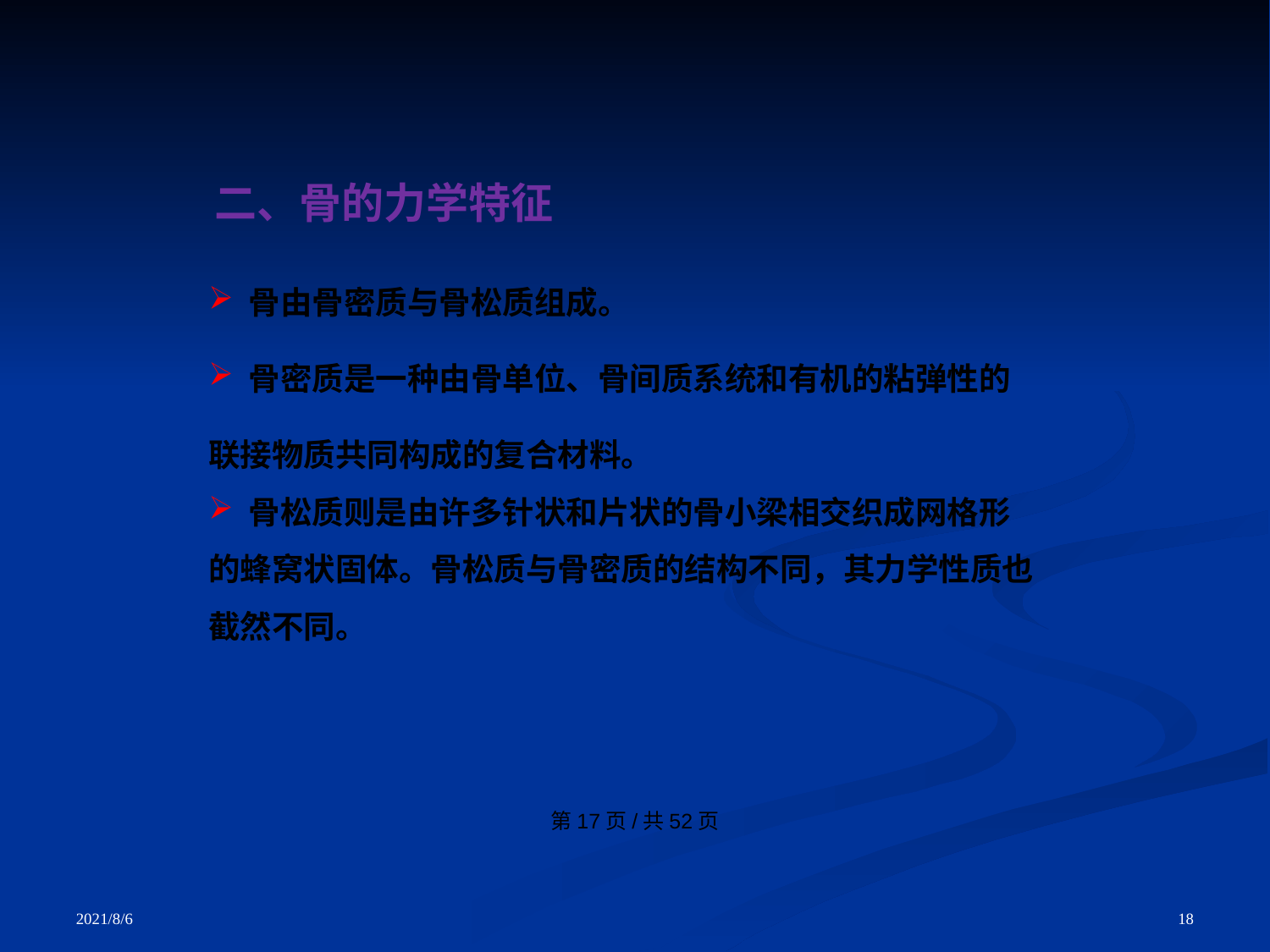

第17页/共52页
 二、骨的力学特征
 骨由骨密质与骨松质组成。
 骨密质是一种由骨单位、骨间质系统和有机的粘弹性的联接物质共同构成的复合材料。
 骨松质则是由许多针状和片状的骨小梁相交织成网格形的蜂窝状固体。骨松质与骨密质的结构不同，其力学性质也截然不同。
18
2021/8/6